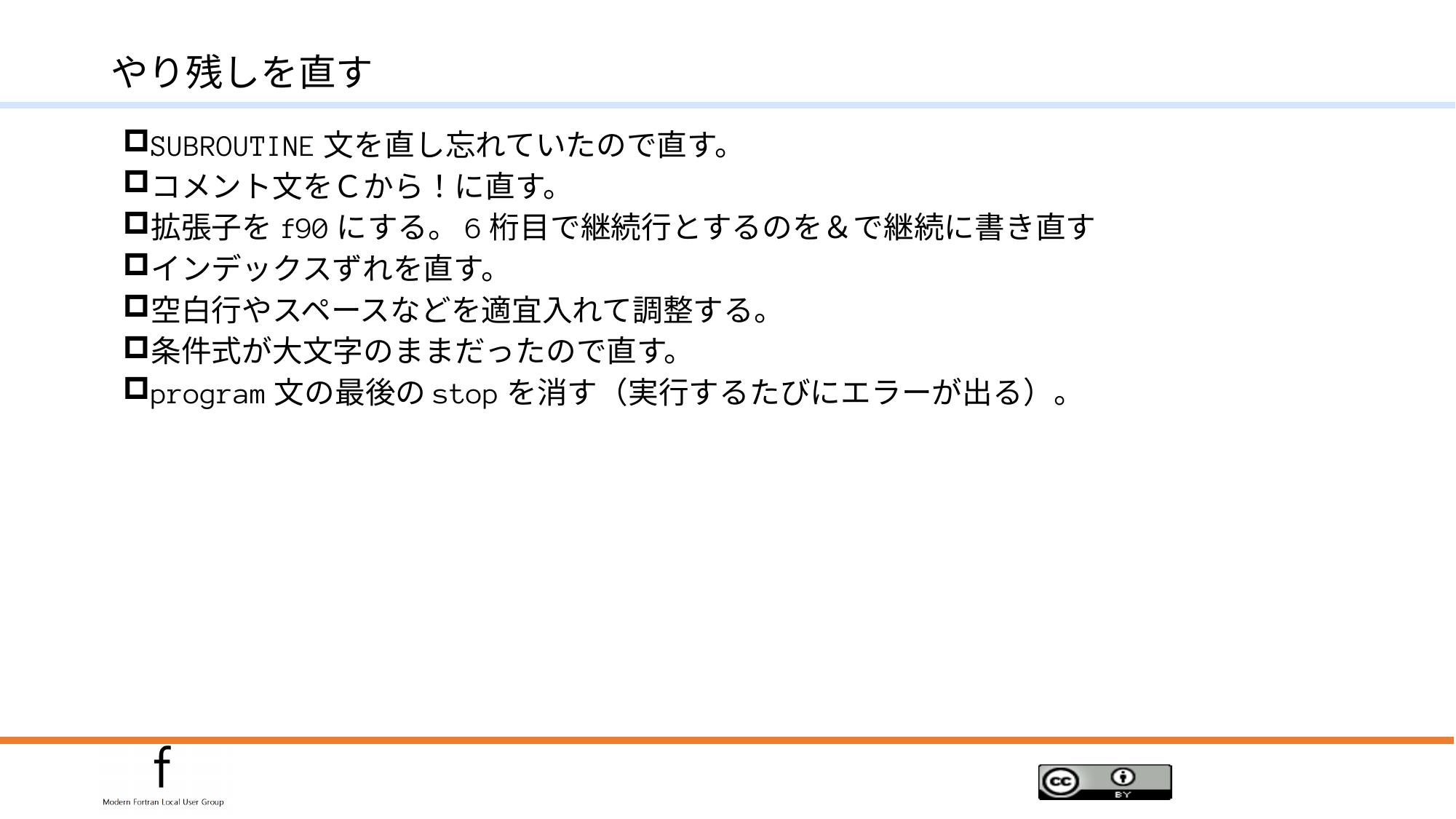

# やり残しを直す
SUBROUTINE文を直し忘れていたので直す。
コメント文をＣから！に直す。
拡張子をf90にする。6桁目で継続行とするのを＆で継続に書き直す
インデックスずれを直す。
空白行やスペースなどを適宜入れて調整する。
条件式が大文字のままだったので直す。
program文の最後のstopを消す（実行するたびにエラーが出る）。